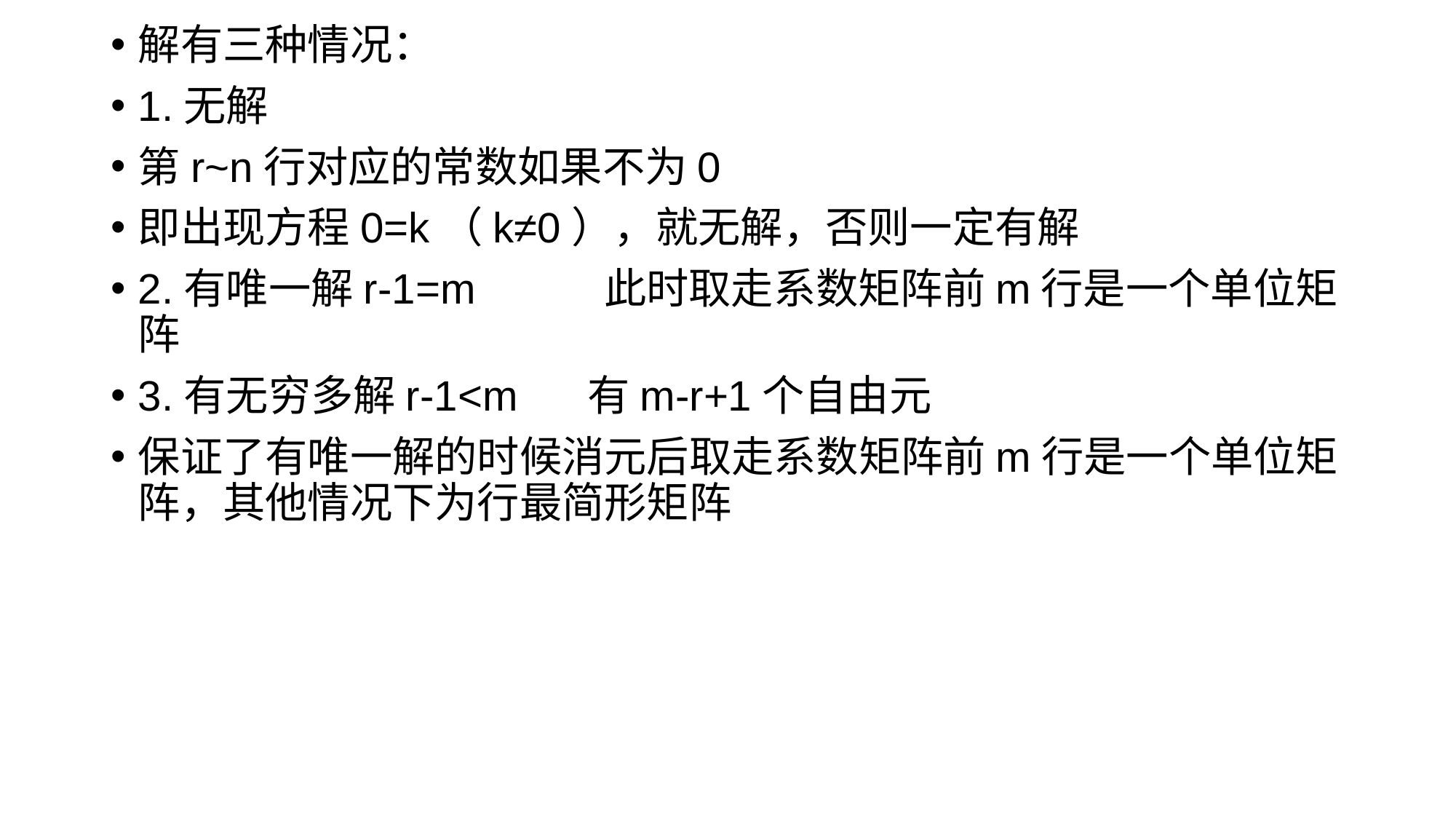

解有三种情况：
1.无解
第r~n行对应的常数如果不为0
即出现方程0=k（k≠0），就无解，否则一定有解
2.有唯一解r-1=m          此时取走系数矩阵前m行是一个单位矩阵
3.有无穷多解r-1<m     有m-r+1个自由元
保证了有唯一解的时候消元后取走系数矩阵前m行是一个单位矩阵，其他情况下为行最简形矩阵